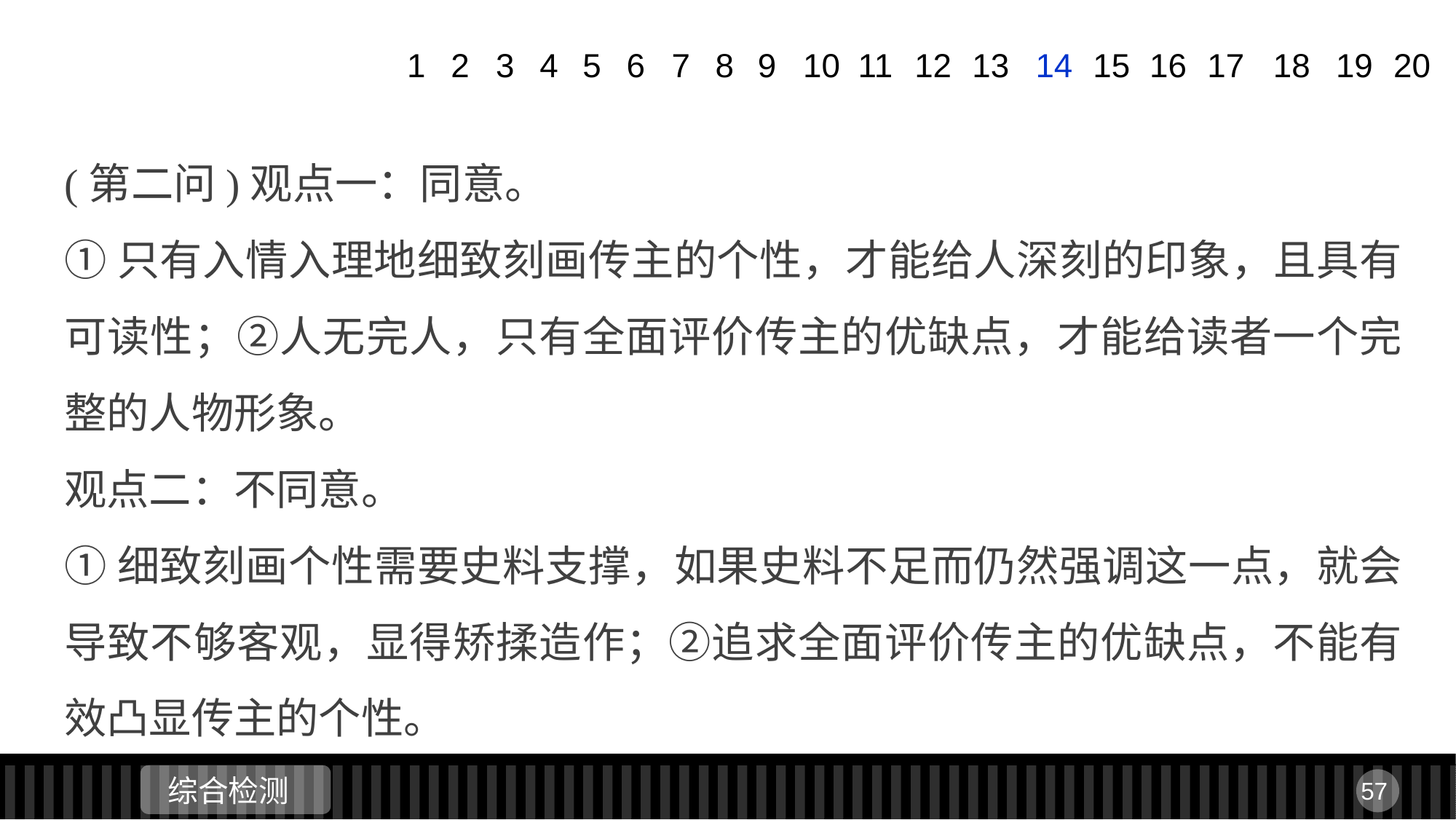

1
2
3
4
5
6
7
8
9
11
12
13
14
15
16
17
18
19
20
10
(第二问)观点一：同意。
①只有入情入理地细致刻画传主的个性，才能给人深刻的印象，且具有可读性；②人无完人，只有全面评价传主的优缺点，才能给读者一个完整的人物形象。
观点二：不同意。
①细致刻画个性需要史料支撑，如果史料不足而仍然强调这一点，就会导致不够客观，显得矫揉造作；②追求全面评价传主的优缺点，不能有效凸显传主的个性。